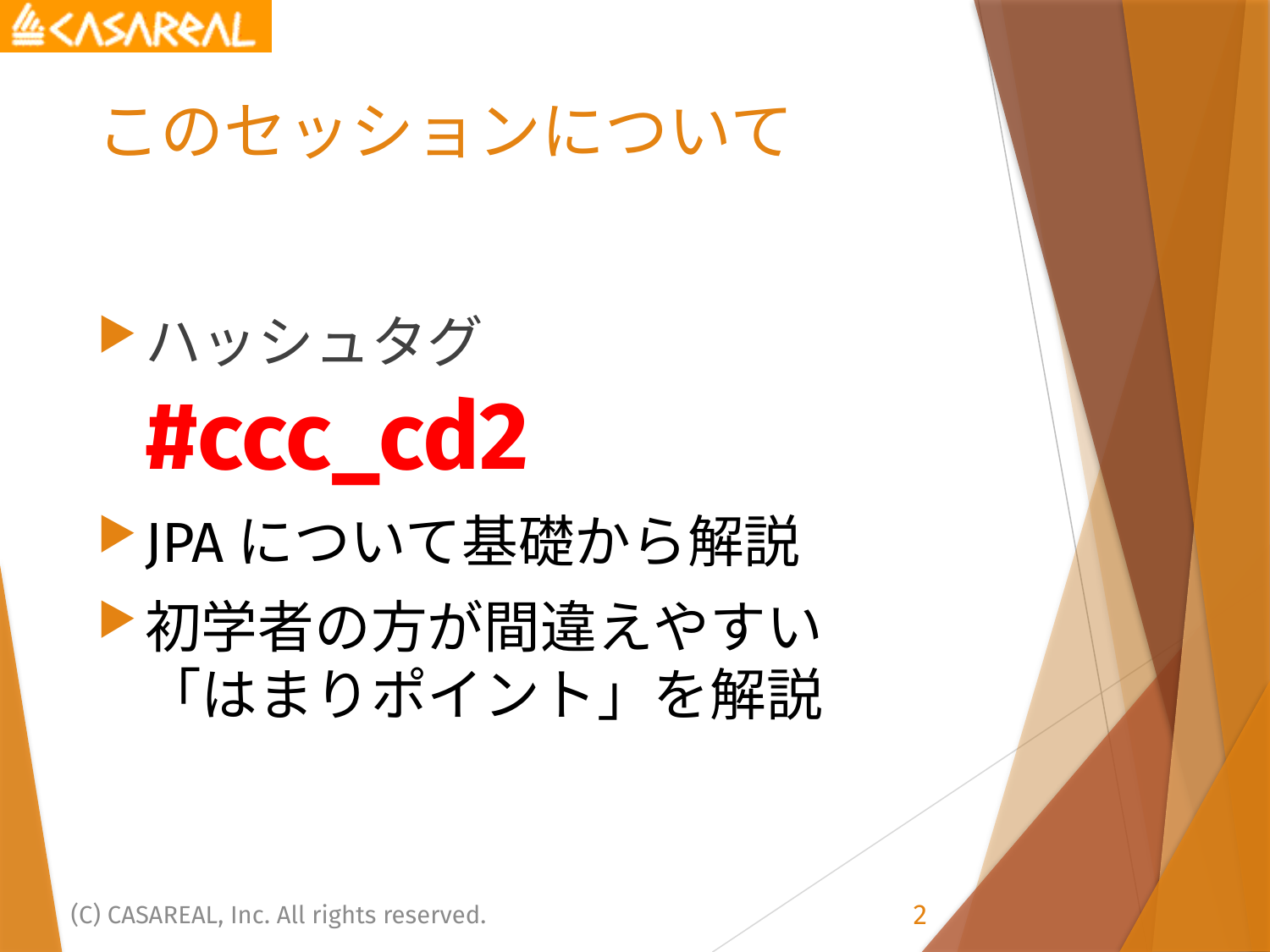

# このセッションについて
ハッシュタグ
#ccc_cd2
JPAについて基礎から解説
初学者の方が間違えやすい
「はまりポイント」を解説
(C) CASAREAL, Inc. All rights reserved.
2